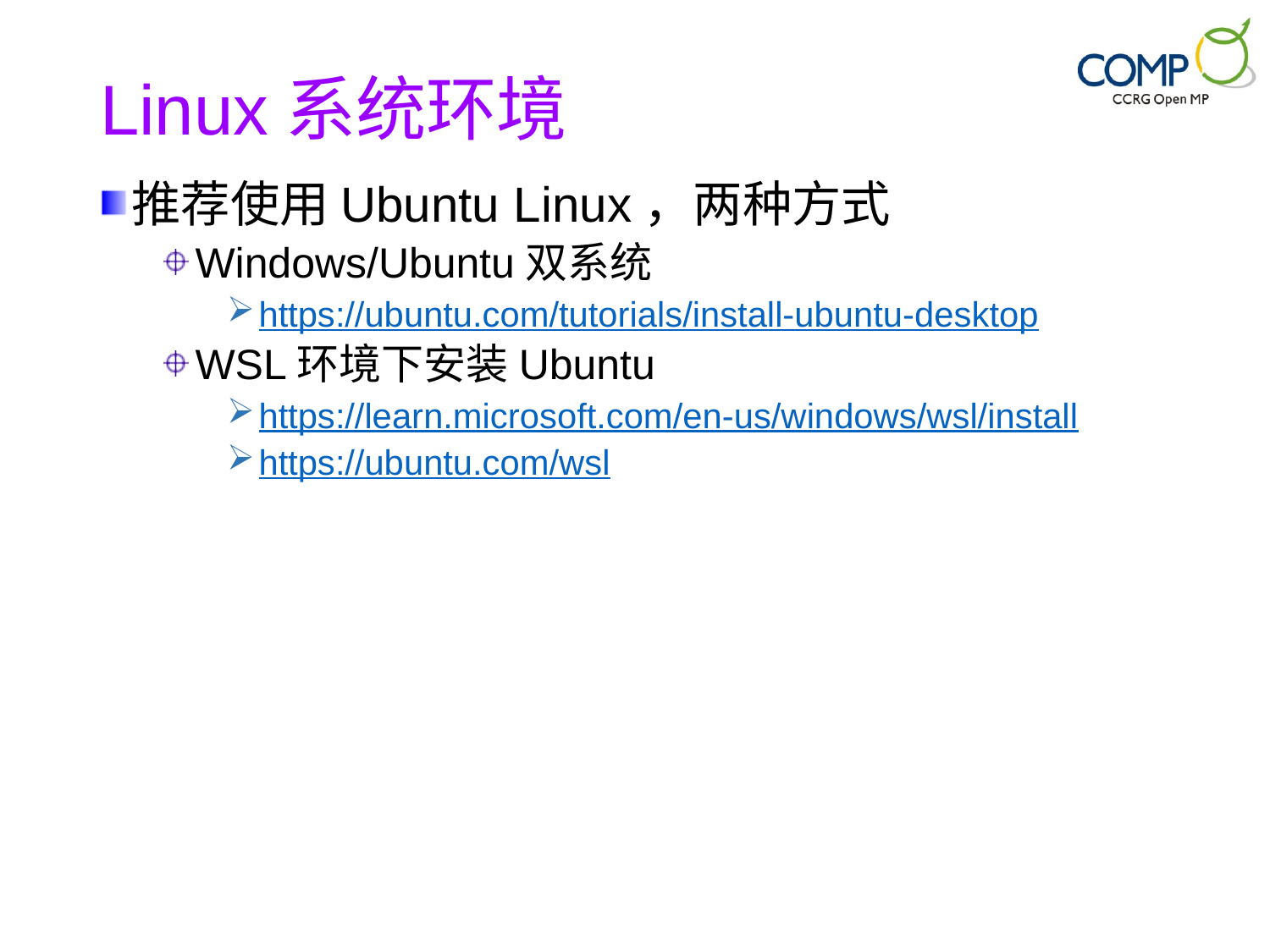

# Linux系统环境
推荐使用Ubuntu Linux，两种方式
Windows/Ubuntu双系统
https://ubuntu.com/tutorials/install-ubuntu-desktop
WSL环境下安装Ubuntu
https://learn.microsoft.com/en-us/windows/wsl/install
https://ubuntu.com/wsl